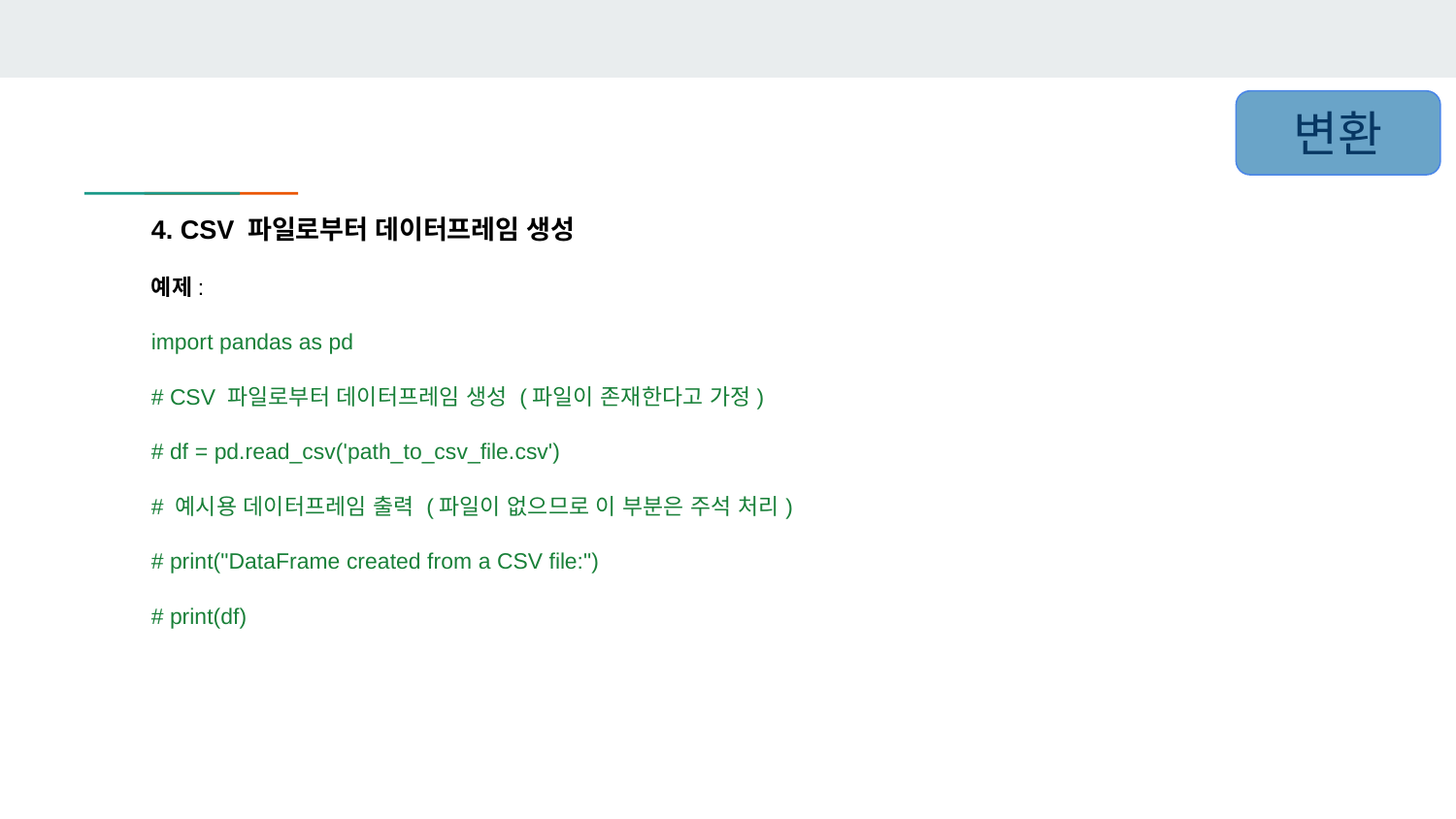

변환
4. CSV 파일로부터 데이터프레임 생성
예제:
import pandas as pd
# CSV 파일로부터 데이터프레임 생성 (파일이 존재한다고 가정)
# df = pd.read_csv('path_to_csv_file.csv')
# 예시용 데이터프레임 출력 (파일이 없으므로 이 부분은 주석 처리)
# print("DataFrame created from a CSV file:")
# print(df)